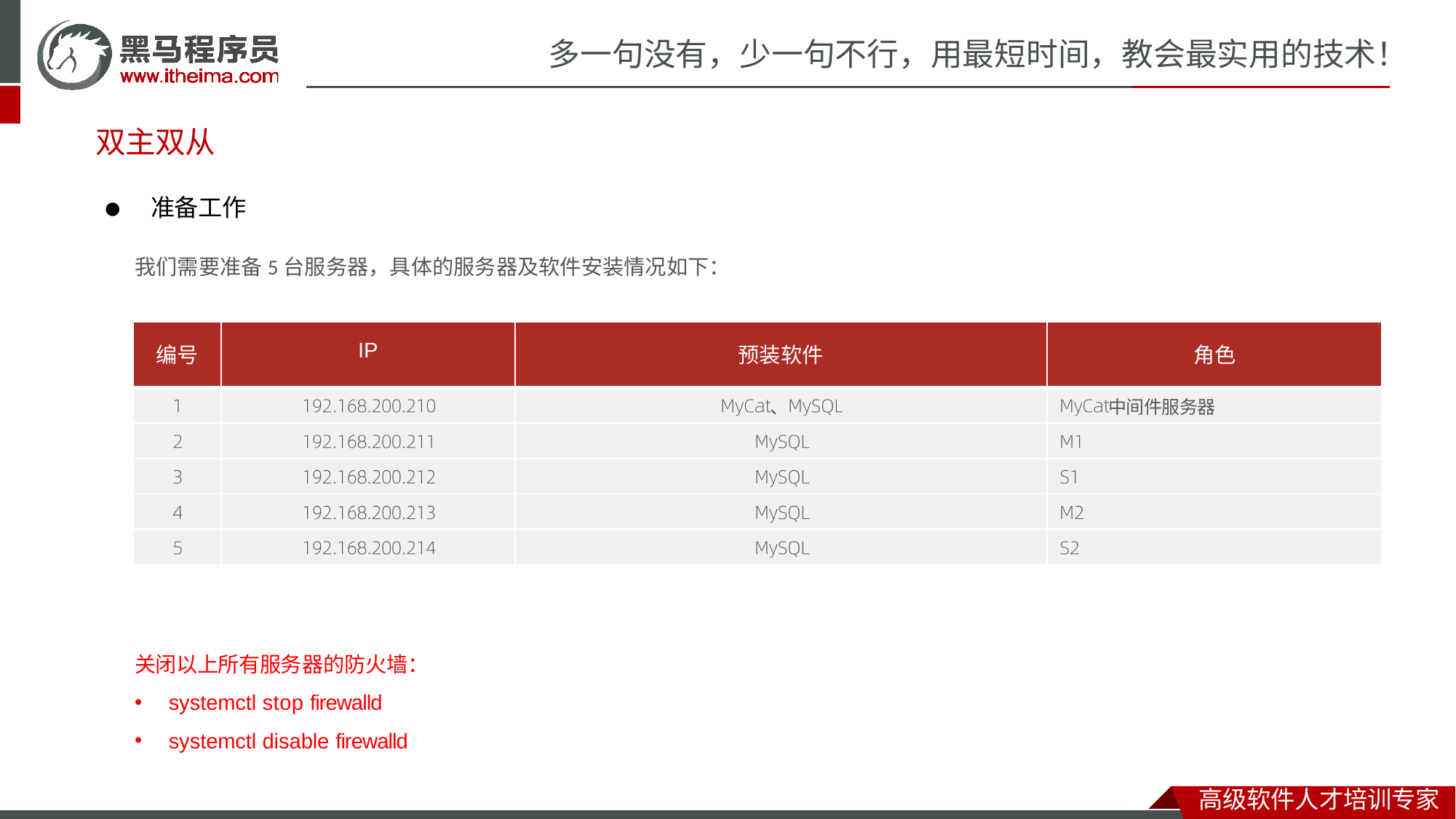

# 多一句没有，少一句不行，用最短时间，教会最实用的技术！

双主双从
⚫	准备工作

我们需要准备5台服务器，具体的服务器及软件安装情况如下：
| 编号 | IP | 预装软件 | 角色 |
| --- | --- | --- | --- |
|  |  | 、 | 中间件服务器 |
|  |  |  |  |
|  |  |  |  |
|  |  |  |  |
|  |  |  |  |

关闭以上所有服务器的防火墙：
systemctl stop firewalld
systemctl disable firewalld
高级软件人才培训专家